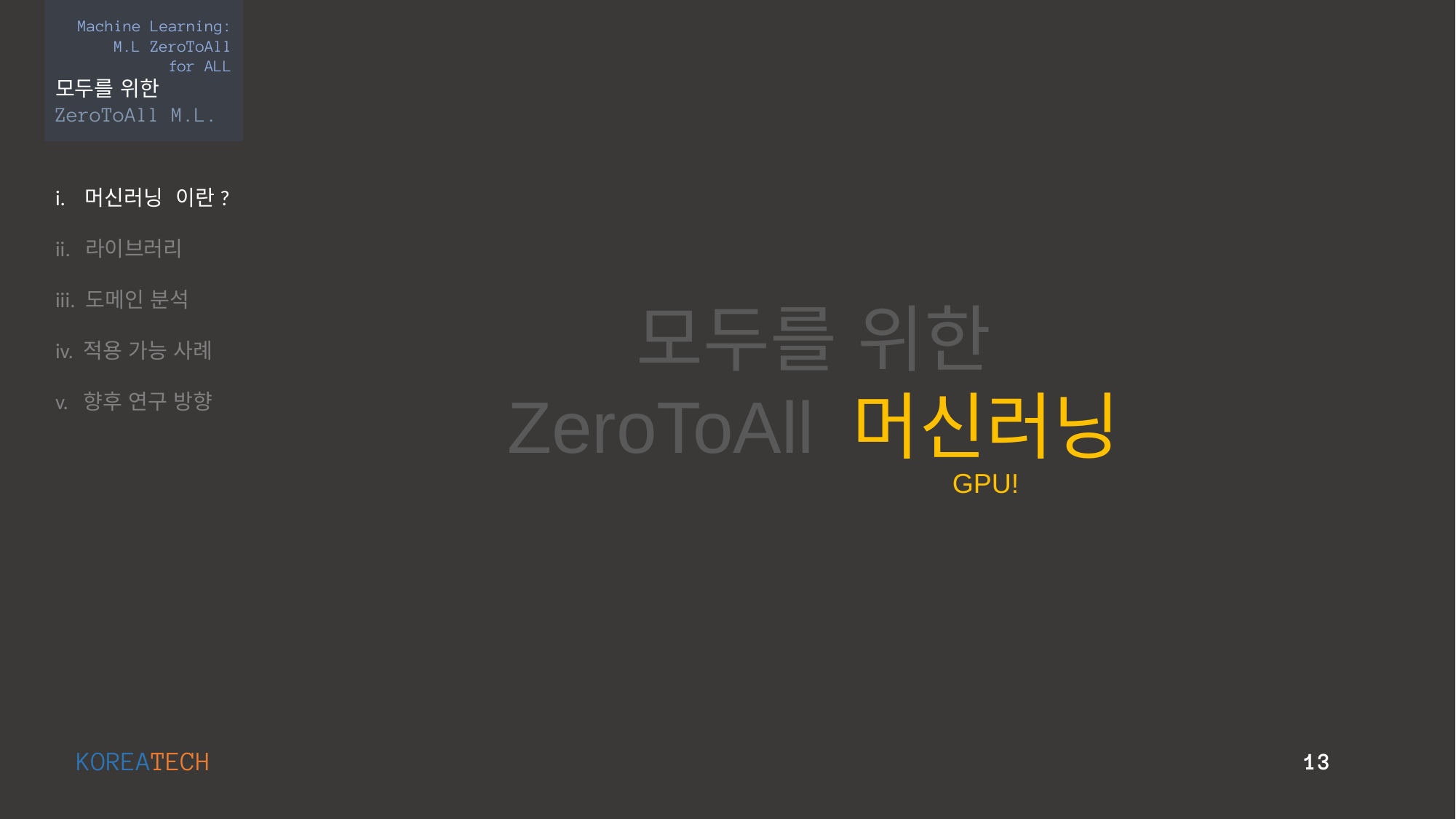

Machine Learning:
M.L ZeroToAll
for ALL
모두를 위한
ZeroToAll M.L.
i.   머신러닝  이란?

ii.  라이브러리

iii. 도메인 분석

iv. 적용 가능 사례

v.  향후 연구 방향
모두를 위한
ZeroToAll 머신러닝
GPU!
KOREATECH
13